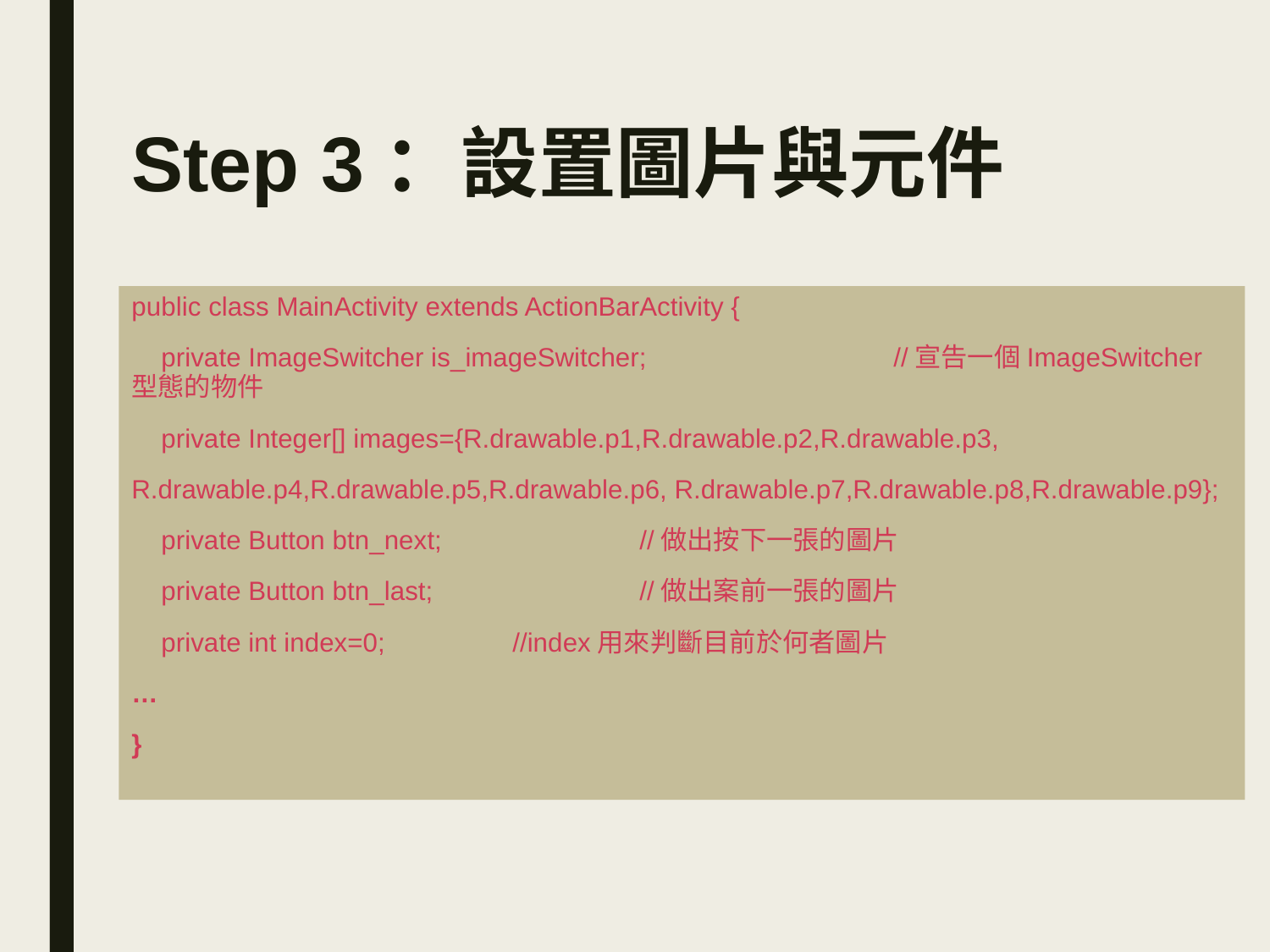

# Step 3：設置圖片與元件
public class MainActivity extends ActionBarActivity {
    private ImageSwitcher is_imageSwitcher;		//宣告一個ImageSwitcher型態的物件
    private Integer[] images={R.drawable.p1,R.drawable.p2,R.drawable.p3,
R.drawable.p4,R.drawable.p5,R.drawable.p6, R.drawable.p7,R.drawable.p8,R.drawable.p9};
    private Button btn_next;		//做出按下一張的圖片
    private Button btn_last;		//做出案前一張的圖片
    private int index=0;	//index用來判斷目前於何者圖片
…
}